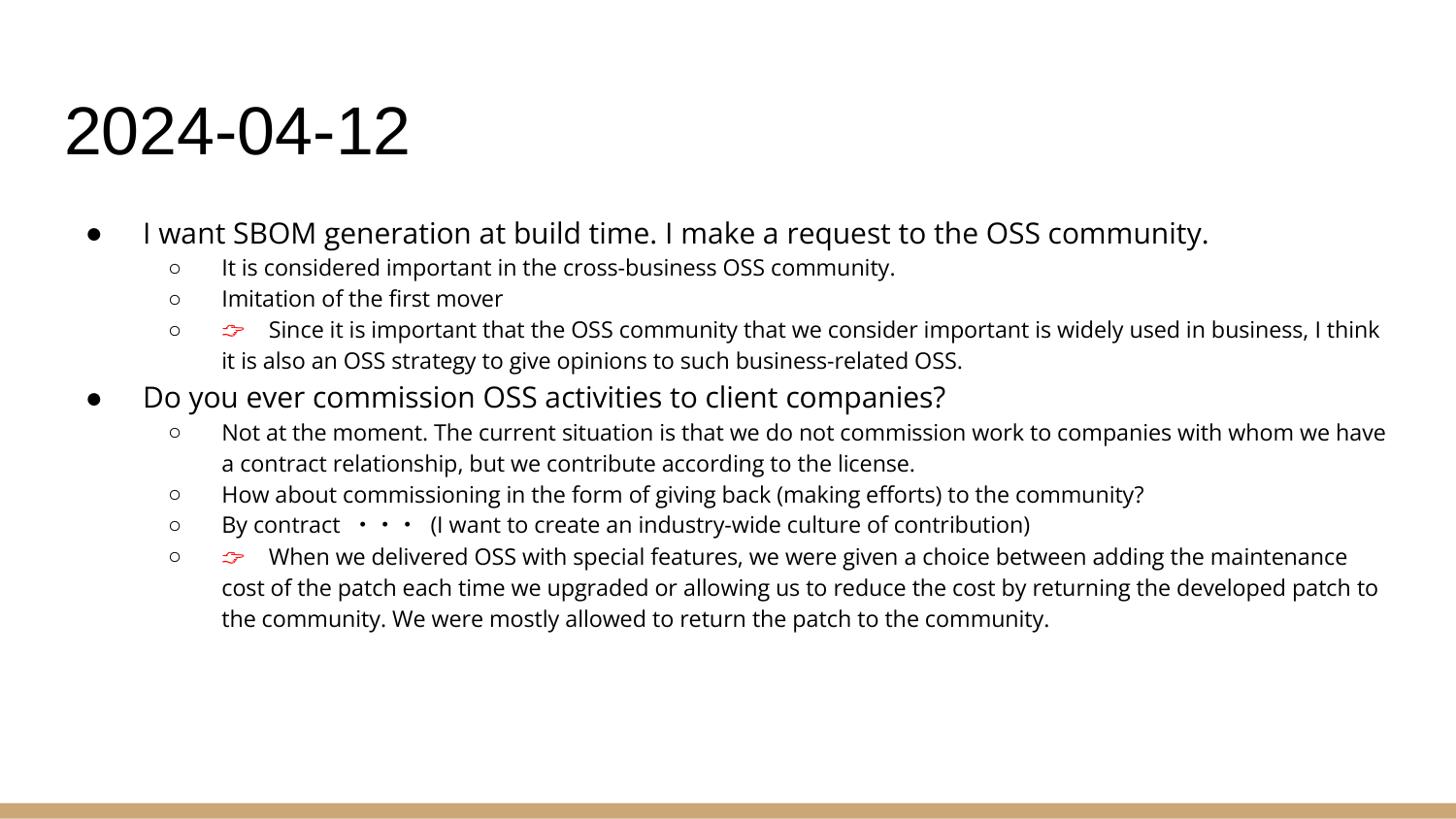

# 2024-04-12
I want SBOM generation at build time. I make a request to the OSS community.
It is considered important in the cross-business OSS community.
Imitation of the first mover
👉𢐠Since it is important that the OSS community that we consider important is widely used in business, I think it is also an OSS strategy to give opinions to such business-related OSS.
Do you ever commission OSS activities to client companies?
Not at the moment. The current situation is that we do not commission work to companies with whom we have a contract relationship, but we contribute according to the license.
How about commissioning in the form of giving back (making efforts) to the community?
By contract ・・・ (I want to create an industry-wide culture of contribution)
👉𢐠When we delivered OSS with special features, we were given a choice between adding the maintenance cost of the patch each time we upgraded or allowing us to reduce the cost by returning the developed patch to the community. We were mostly allowed to return the patch to the community.